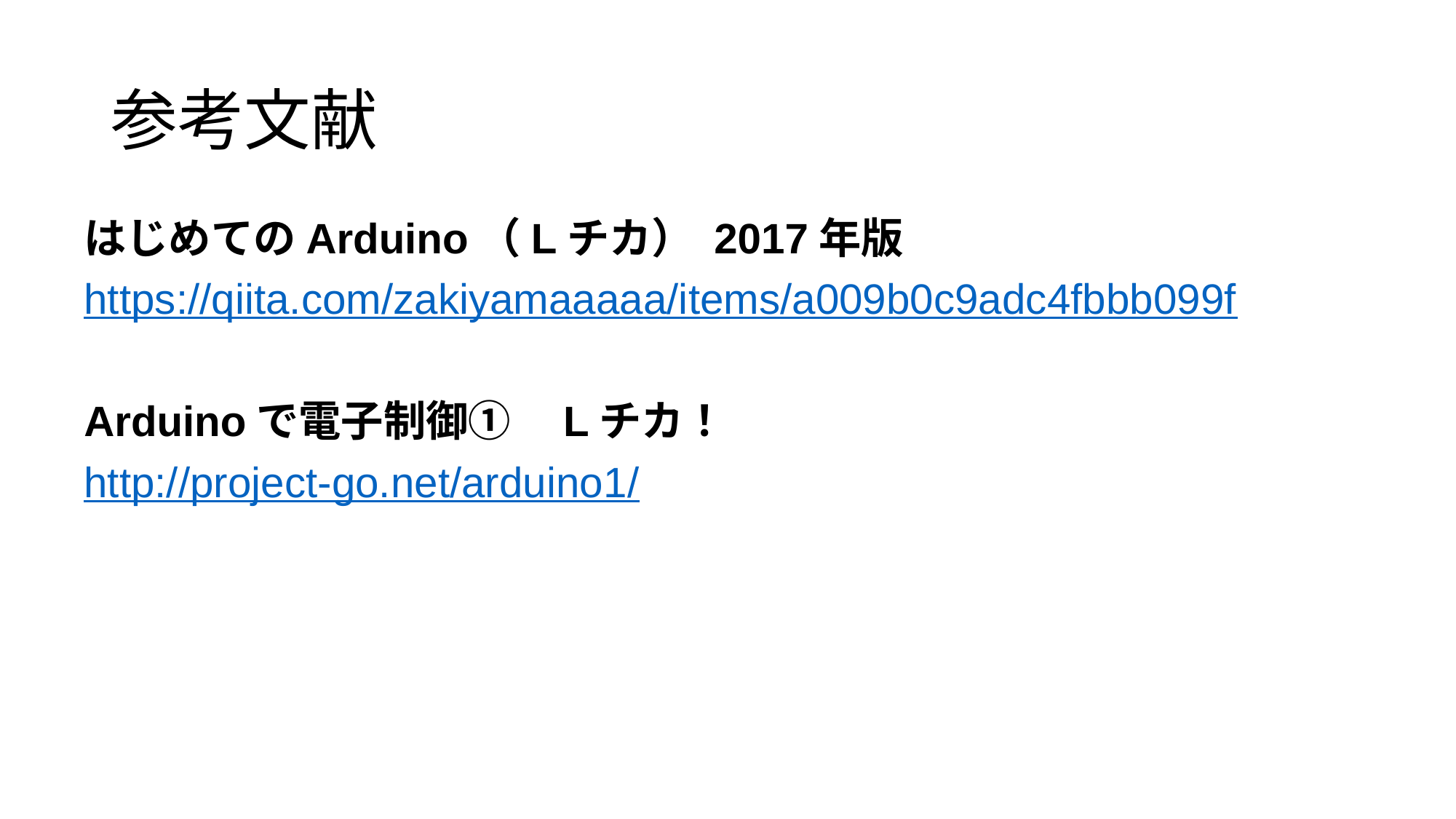

# 参考文献
はじめてのArduino（Lチカ） 2017年版
https://qiita.com/zakiyamaaaaa/items/a009b0c9adc4fbbb099f

Arduinoで電子制御①　Lチカ！
http://project-go.net/arduino1/